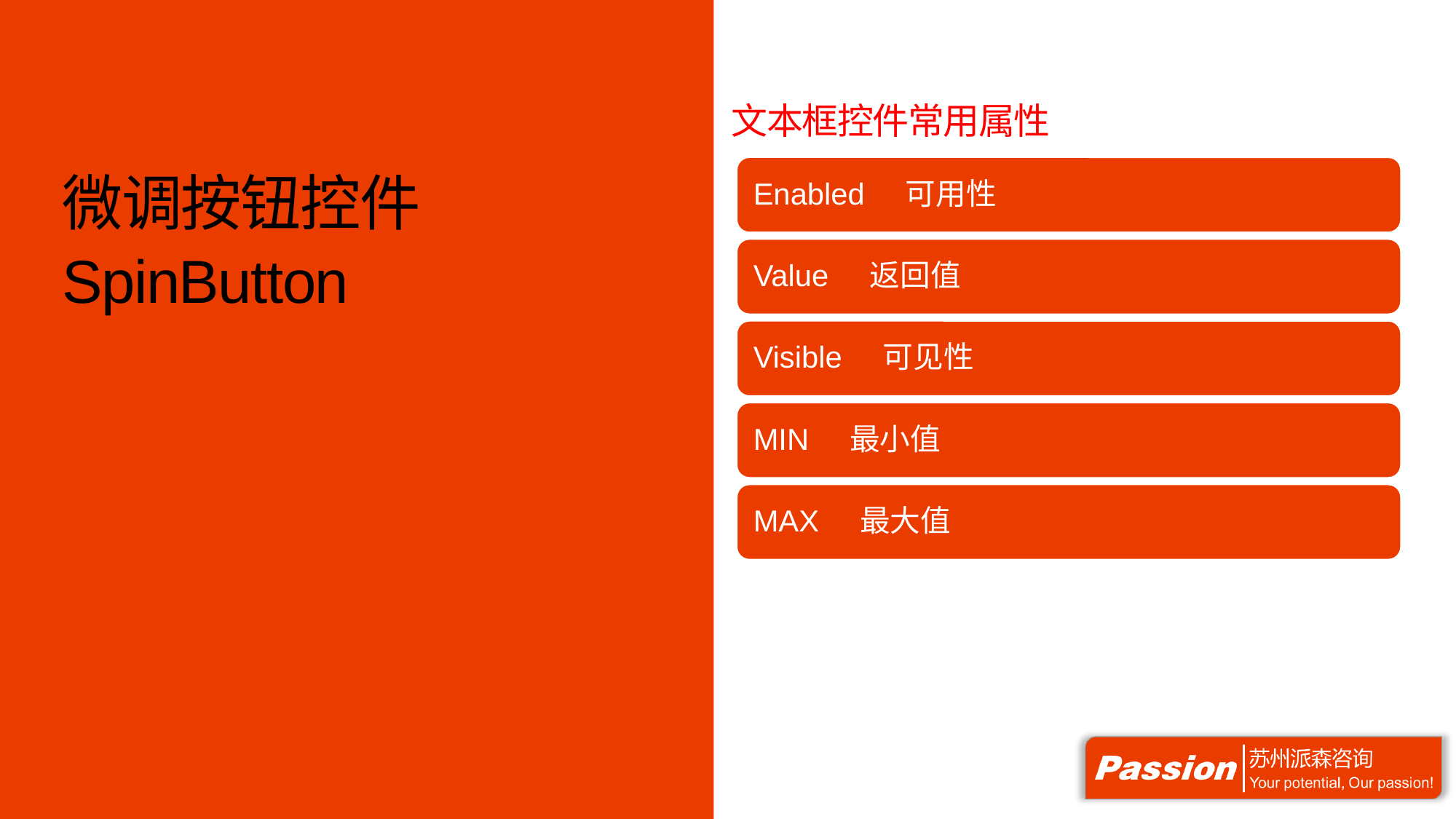

文本框控件常用属性
Enabled    可用性
Value    返回值
Visible    可见性
MIN    最小值
MAX    最大值
微调按钮控件
SpinButton